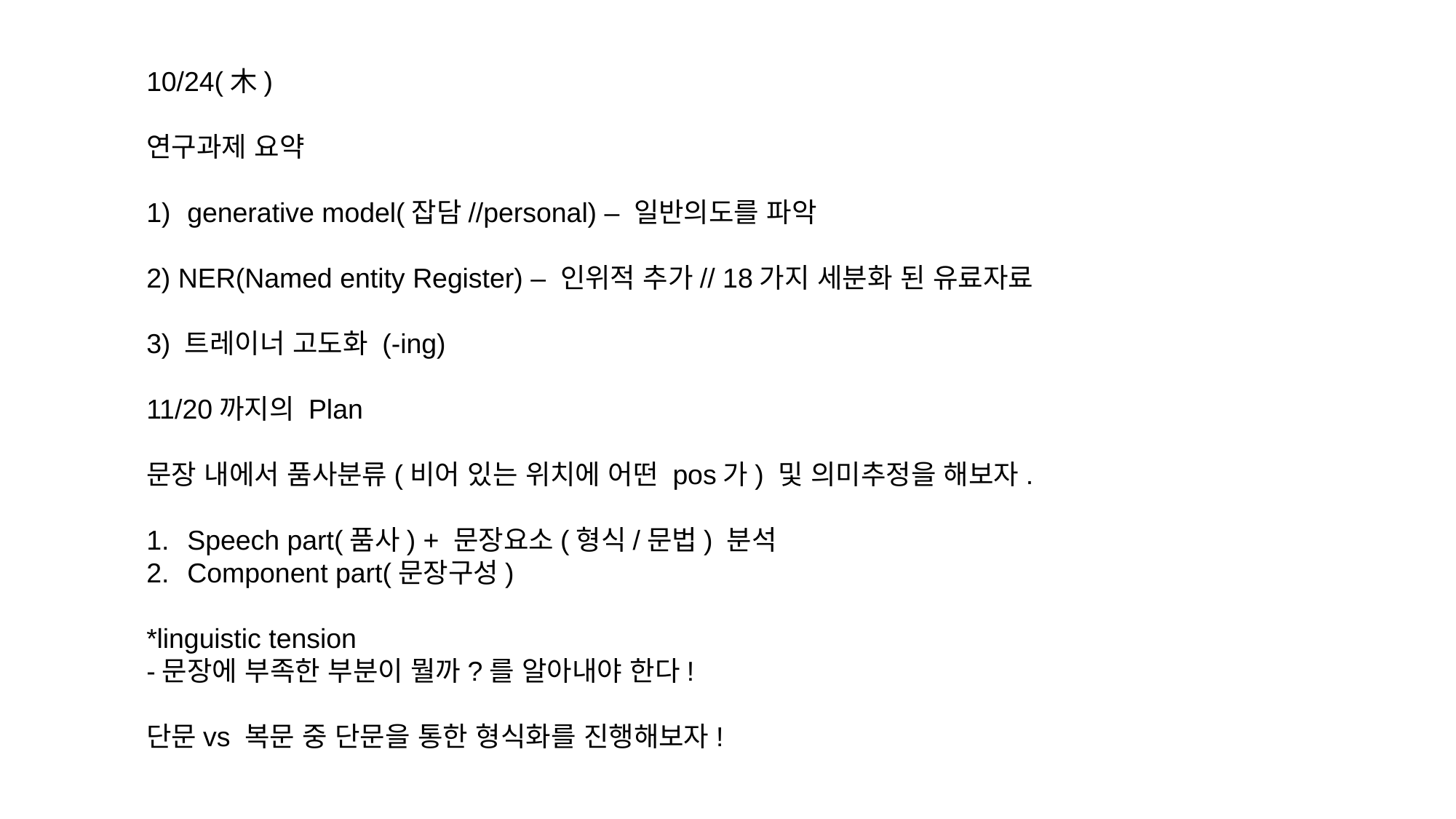

10/24(木)

연구과제 요약

generative model(잡담//personal) – 일반의도를 파악

2) NER(Named entity Register) – 인위적 추가// 18가지 세분화 된 유료자료

3) 트레이너 고도화 (-ing)

11/20까지의 Plan

문장 내에서 품사분류(비어 있는 위치에 어떤 pos가) 및 의미추정을 해보자.

Speech part(품사) + 문장요소(형식/문법) 분석
Component part(문장구성)

*linguistic tension
-문장에 부족한 부분이 뭘까?를 알아내야 한다!

단문vs 복문 중 단문을 통한 형식화를 진행해보자!